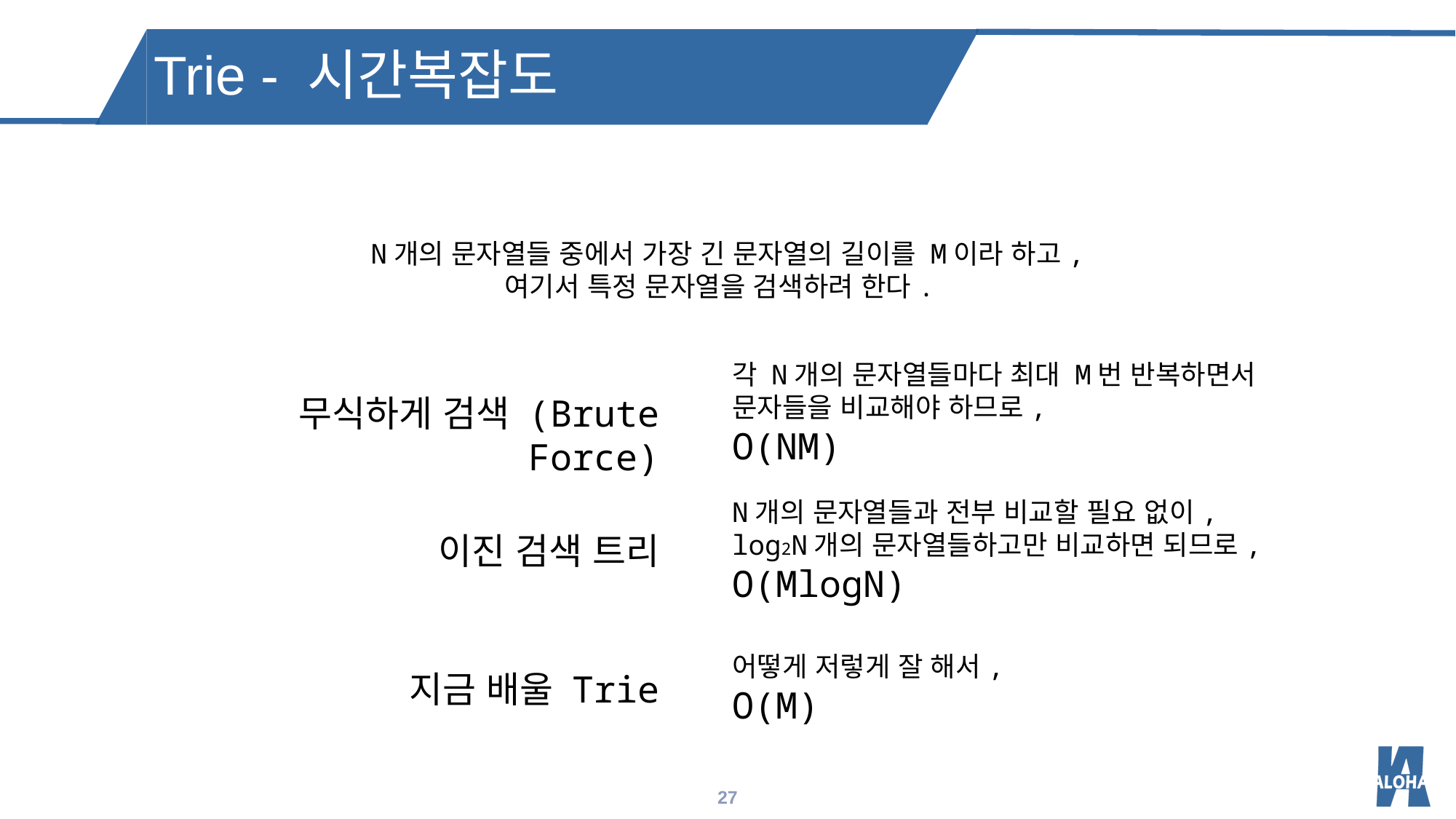

Trie - 시간복잡도
N개의 문자열들 중에서 가장 긴 문자열의 길이를 M이라 하고,
여기서 특정 문자열을 검색하려 한다.
각 N개의 문자열들마다 최대 M번 반복하면서 문자들을 비교해야 하므로,
O(NM)
무식하게 검색 (Brute Force)
N개의 문자열들과 전부 비교할 필요 없이,
log2N개의 문자열들하고만 비교하면 되므로,
O(MlogN)
이진 검색 트리
어떻게 저렇게 잘 해서,
O(M)
지금 배울 Trie
27